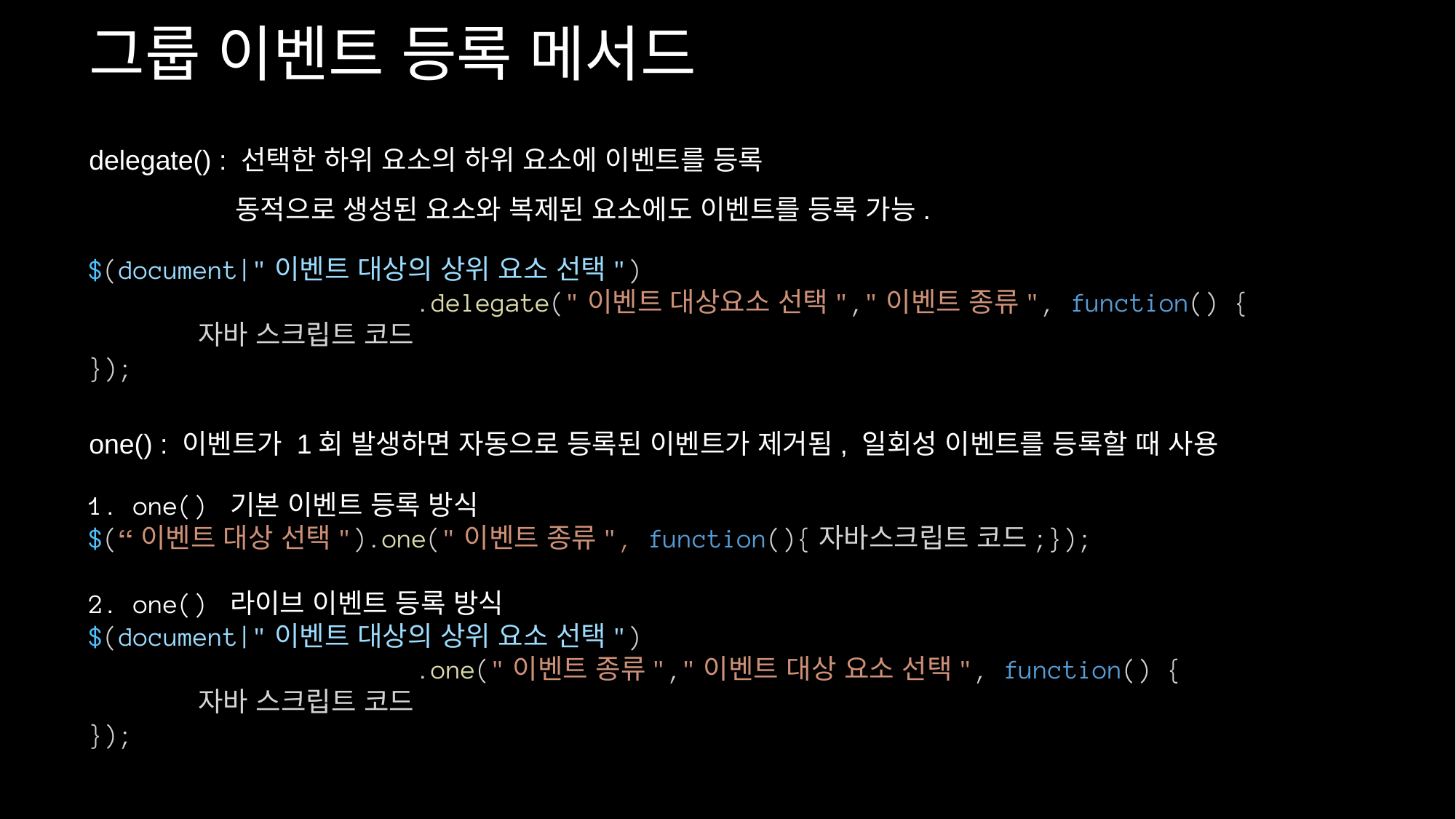

그룹 이벤트 등록 메서드
delegate() : 선택한 하위 요소의 하위 요소에 이벤트를 등록
	    동적으로 생성된 요소와 복제된 요소에도 이벤트를 등록 가능.
$(document|"이벤트 대상의 상위 요소 선택")
			.delegate("이벤트 대상요소 선택","이벤트 종류", function() {
	자바 스크립트 코드
});
one() : 이벤트가 1회 발생하면 자동으로 등록된 이벤트가 제거됨, 일회성 이벤트를 등록할 때 사용
1. one() 기본 이벤트 등록 방식
$(“이벤트 대상 선택").one("이벤트 종류", function(){자바스크립트 코드;});

2. one() 라이브 이벤트 등록 방식
$(document|"이벤트 대상의 상위 요소 선택")
			.one("이벤트 종류","이벤트 대상 요소 선택", function() {
	자바 스크립트 코드
});